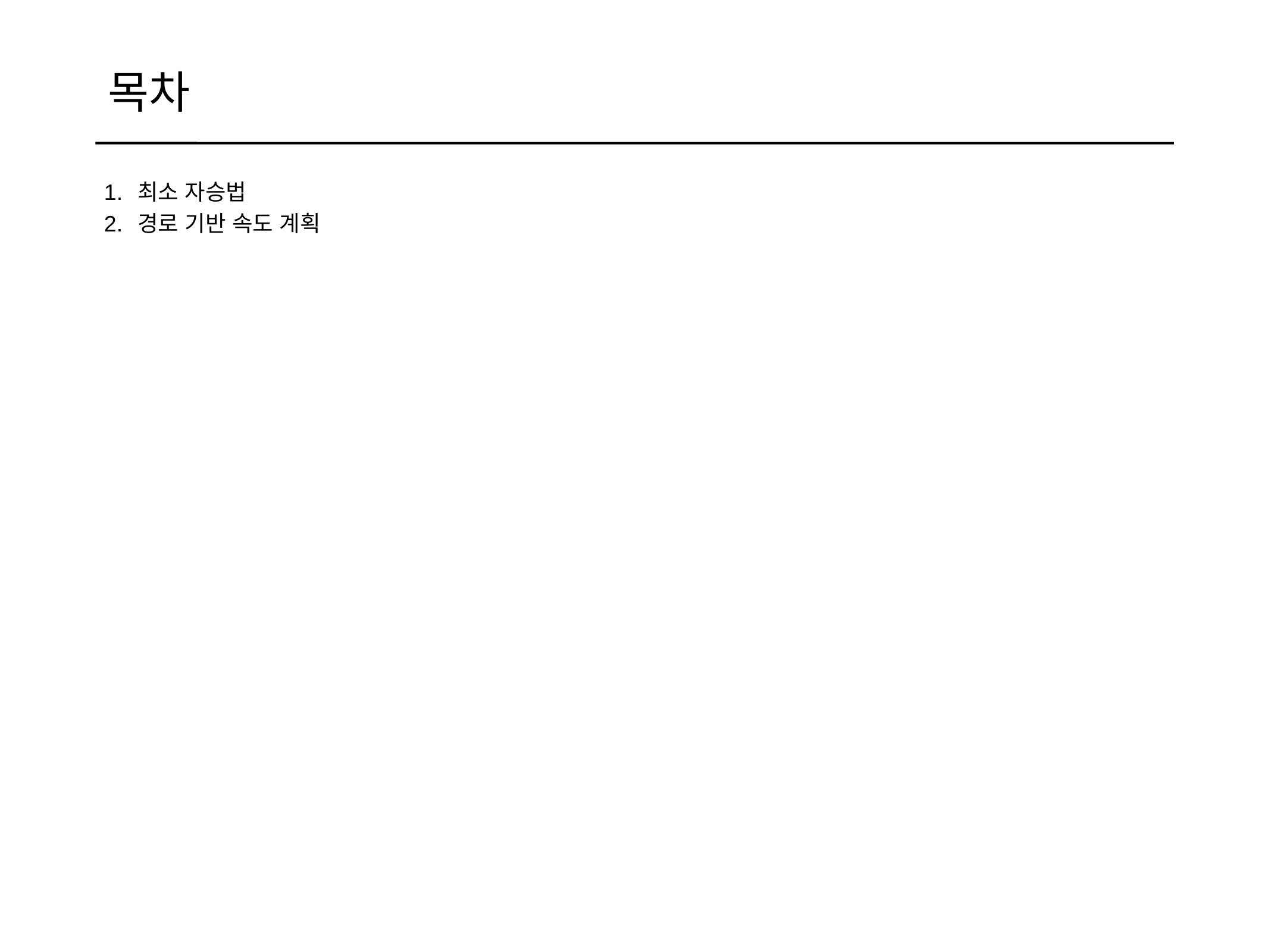

# 목차
최소 자승법
경로 기반 속도 계획